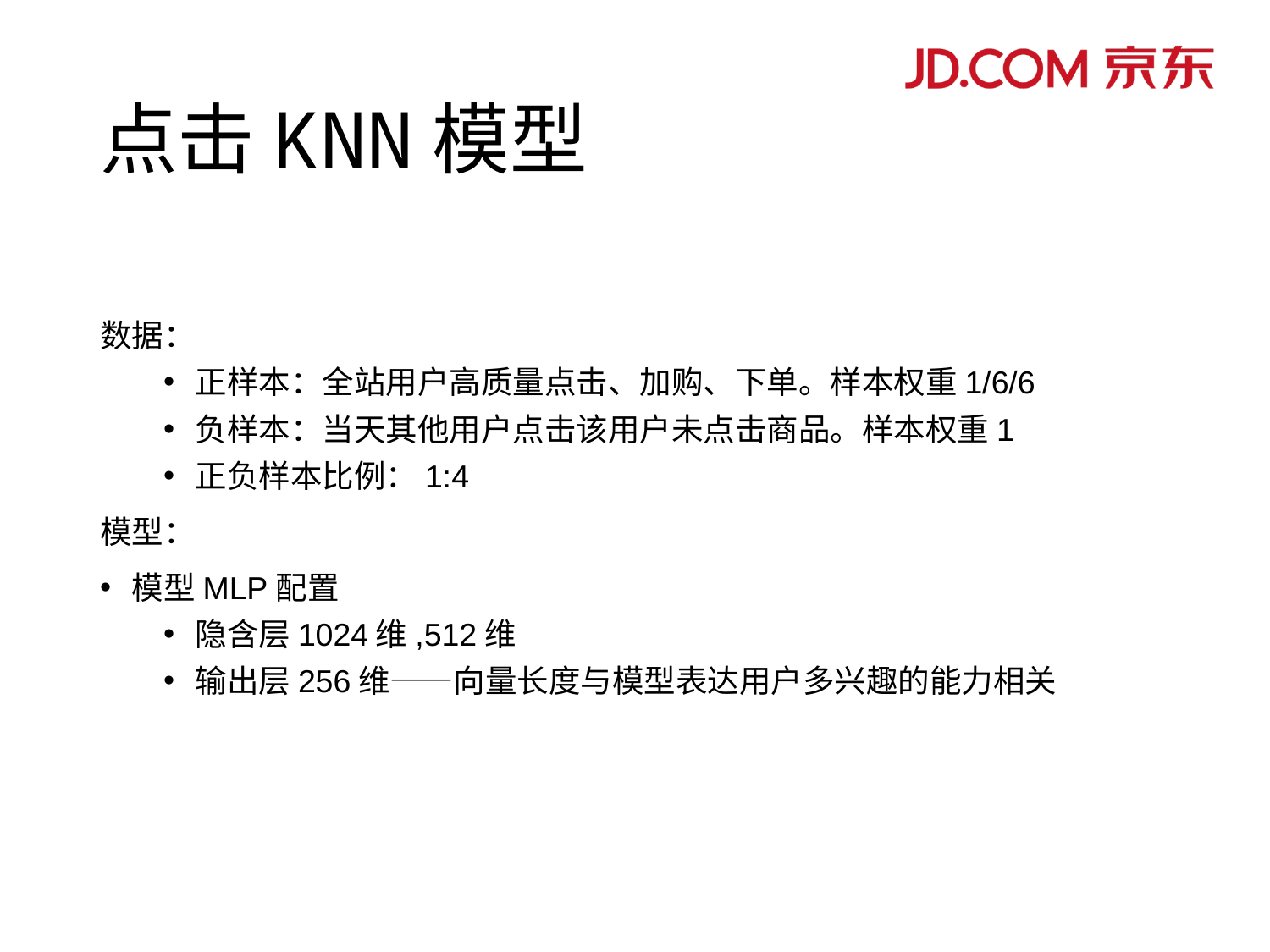

# 点击KNN模型

数据：
正样本：全站用户高质量点击、加购、下单。样本权重1/6/6
负样本：当天其他用户点击该用户未点击商品。样本权重1
正负样本比例：1:4
模型：
模型MLP配置
隐含层1024维,512维
输出层256维——向量长度与模型表达用户多兴趣的能力相关